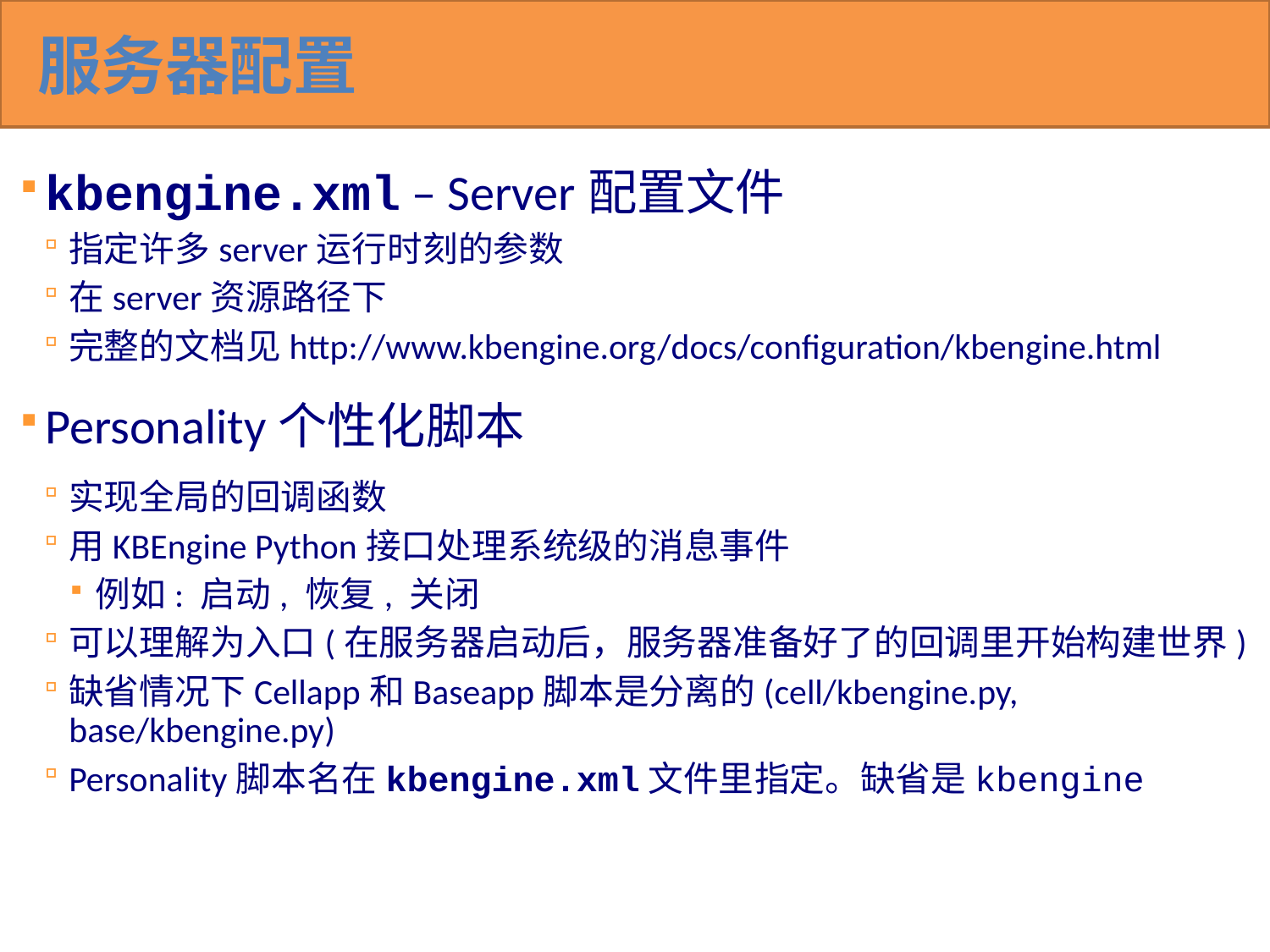

# 服务器配置
kbengine.xml – Server配置文件
指定许多server运行时刻的参数
在server资源路径下
完整的文档见http://www.kbengine.org/docs/configuration/kbengine.html
Personality个性化脚本
实现全局的回调函数
用KBEngine Python接口处理系统级的消息事件
例如: 启动, 恢复, 关闭
可以理解为入口(在服务器启动后，服务器准备好了的回调里开始构建世界)
缺省情况下Cellapp和Baseapp脚本是分离的(cell/kbengine.py, base/kbengine.py)
Personality脚本名在kbengine.xml文件里指定。缺省是kbengine